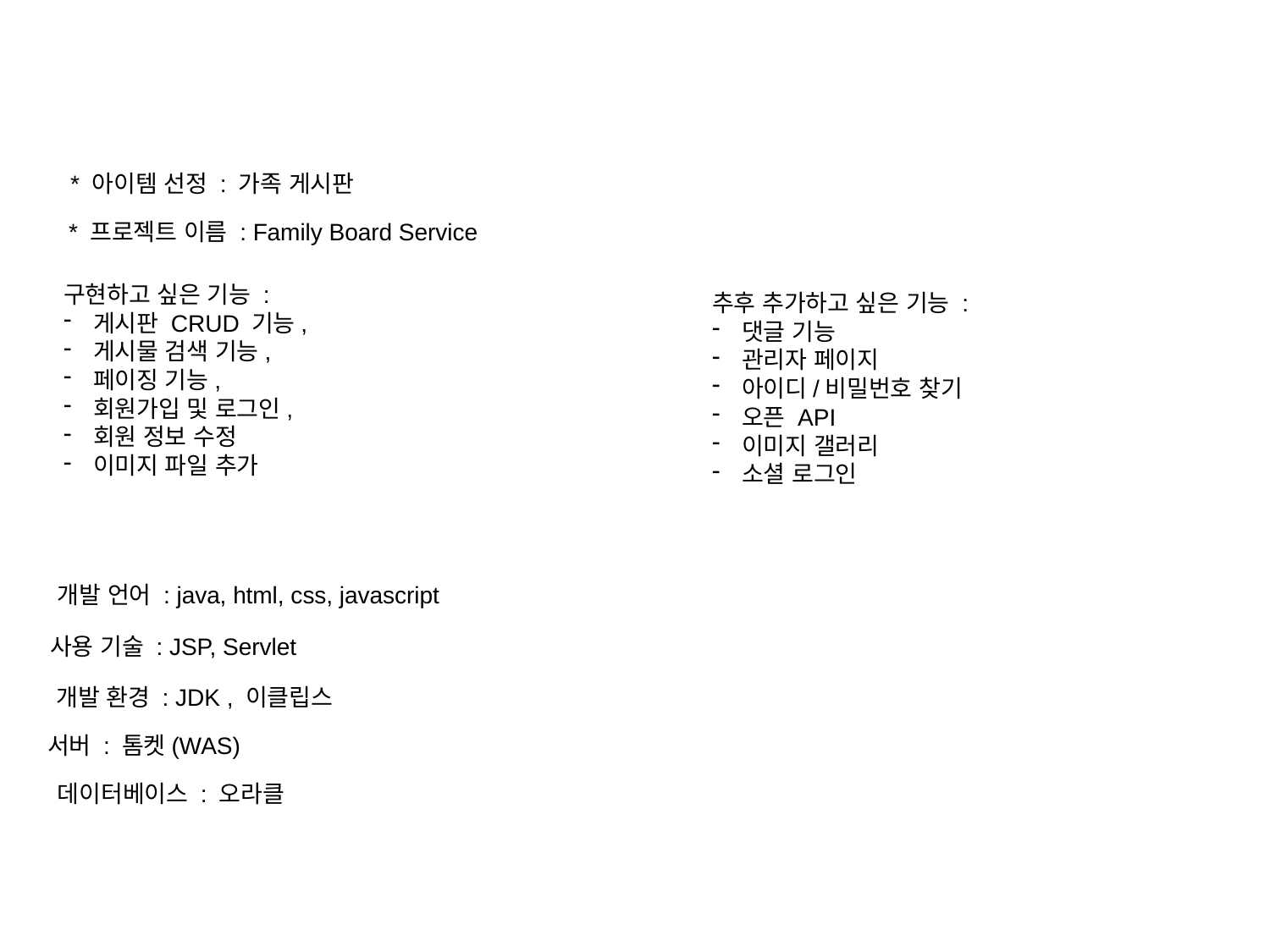

* 아이템 선정 : 가족 게시판
* 프로젝트 이름 : Family Board Service
구현하고 싶은 기능 :
게시판 CRUD 기능,
게시물 검색 기능,
페이징 기능,
회원가입 및 로그인,
회원 정보 수정
이미지 파일 추가

추후 추가하고 싶은 기능 :
댓글 기능
관리자 페이지
아이디/비밀번호 찾기
오픈 API
이미지 갤러리
소셜 로그인

개발 언어 : java, html, css, javascript
사용 기술 : JSP, Servlet
개발 환경 : JDK , 이클립스
서버 : 톰켓(WAS)
데이터베이스 : 오라클